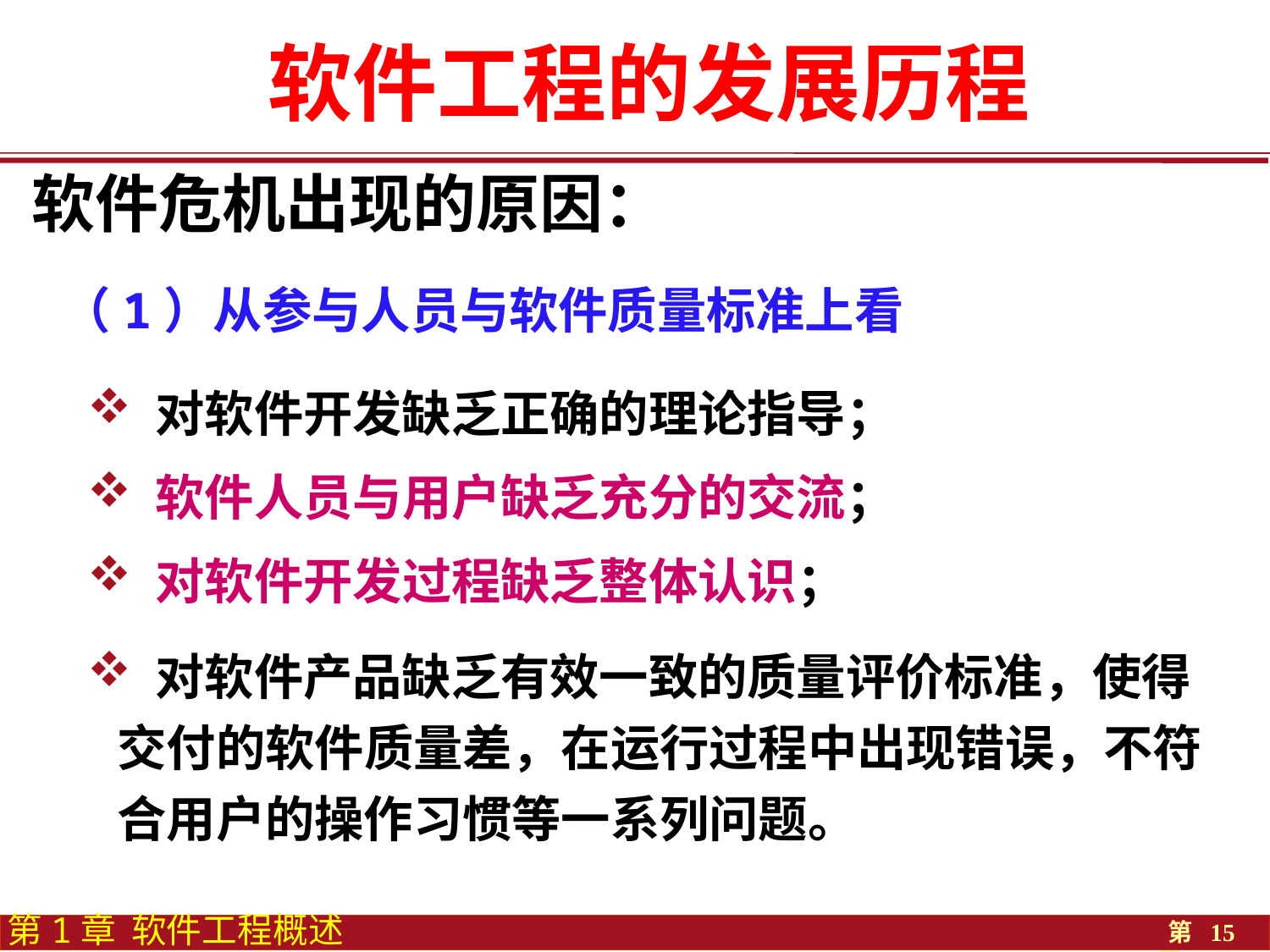

软件工程的发展历程
软件危机出现的原因：
（1）从参与人员与软件质量标准上看
 对软件开发缺乏正确的理论指导；
 软件人员与用户缺乏充分的交流；
 对软件开发过程缺乏整体认识；
 对软件产品缺乏有效一致的质量评价标准，使得交付的软件质量差，在运行过程中出现错误，不符合用户的操作习惯等一系列问题。